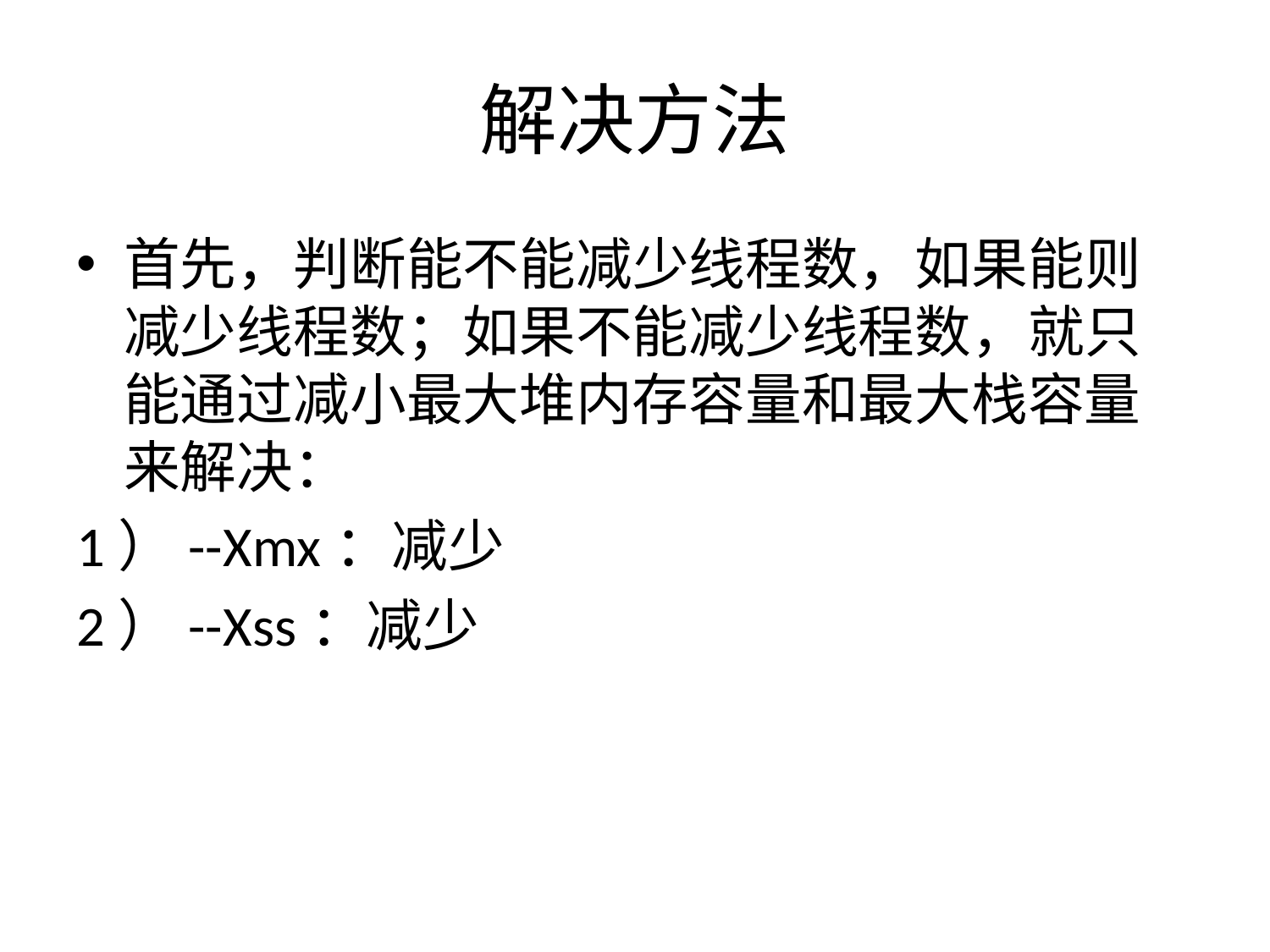

# 解决方法
首先，判断能不能减少线程数，如果能则减少线程数；如果不能减少线程数，就只能通过减小最大堆内存容量和最大栈容量来解决：
1）--Xmx：减少
2）--Xss：减少